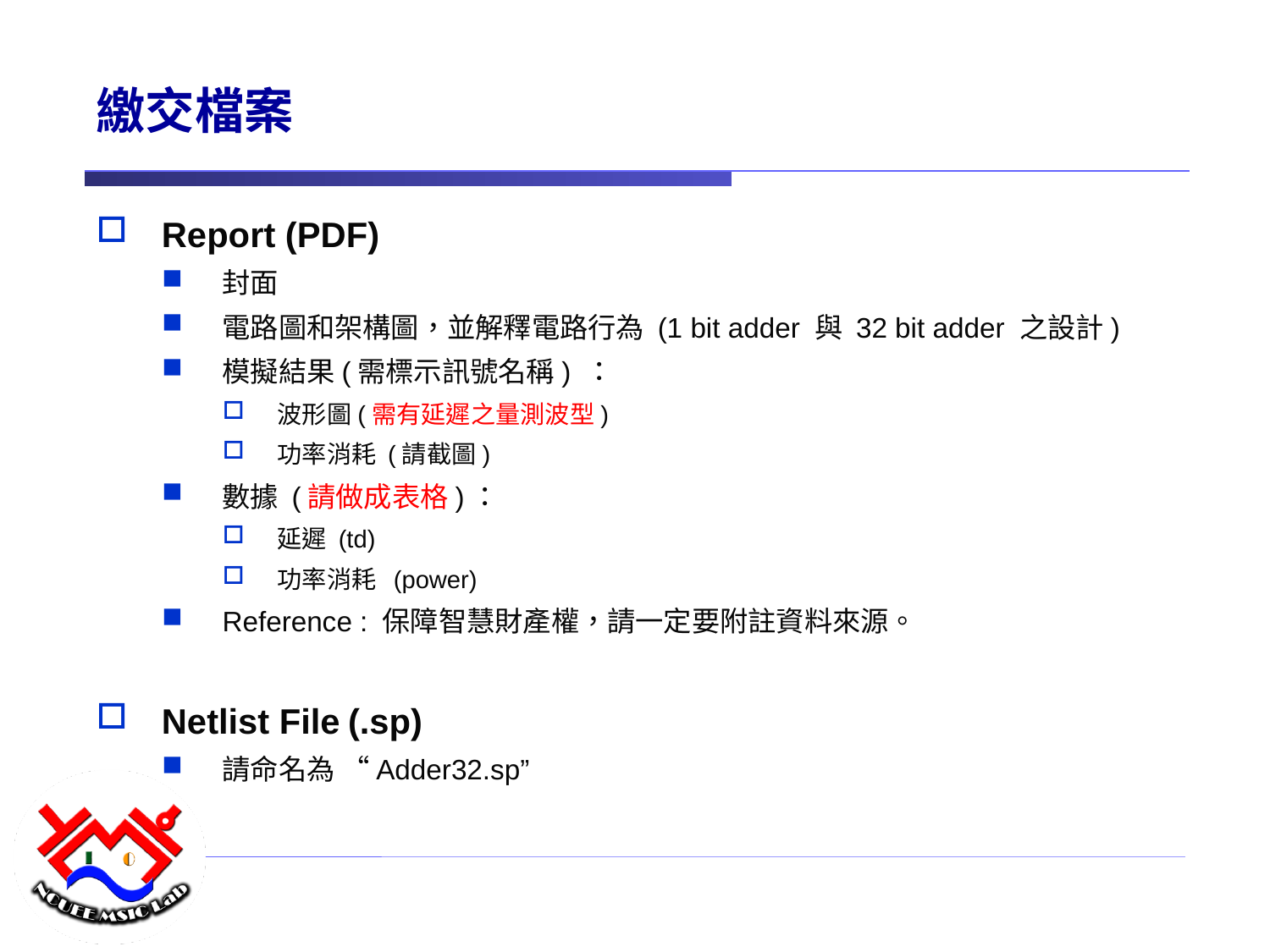

# 繳交檔案
Report (PDF)
封面
電路圖和架構圖，並解釋電路行為 (1 bit adder 與 32 bit adder 之設計)
模擬結果(需標示訊號名稱) ：
波形圖(需有延遲之量測波型)
功率消耗 (請截圖)
數據 (請做成表格)：
延遲 (td)
功率消耗  (power)
Reference : 保障智慧財產權，請一定要附註資料來源。

Netlist File (.sp)
請命名為 “Adder32.sp”